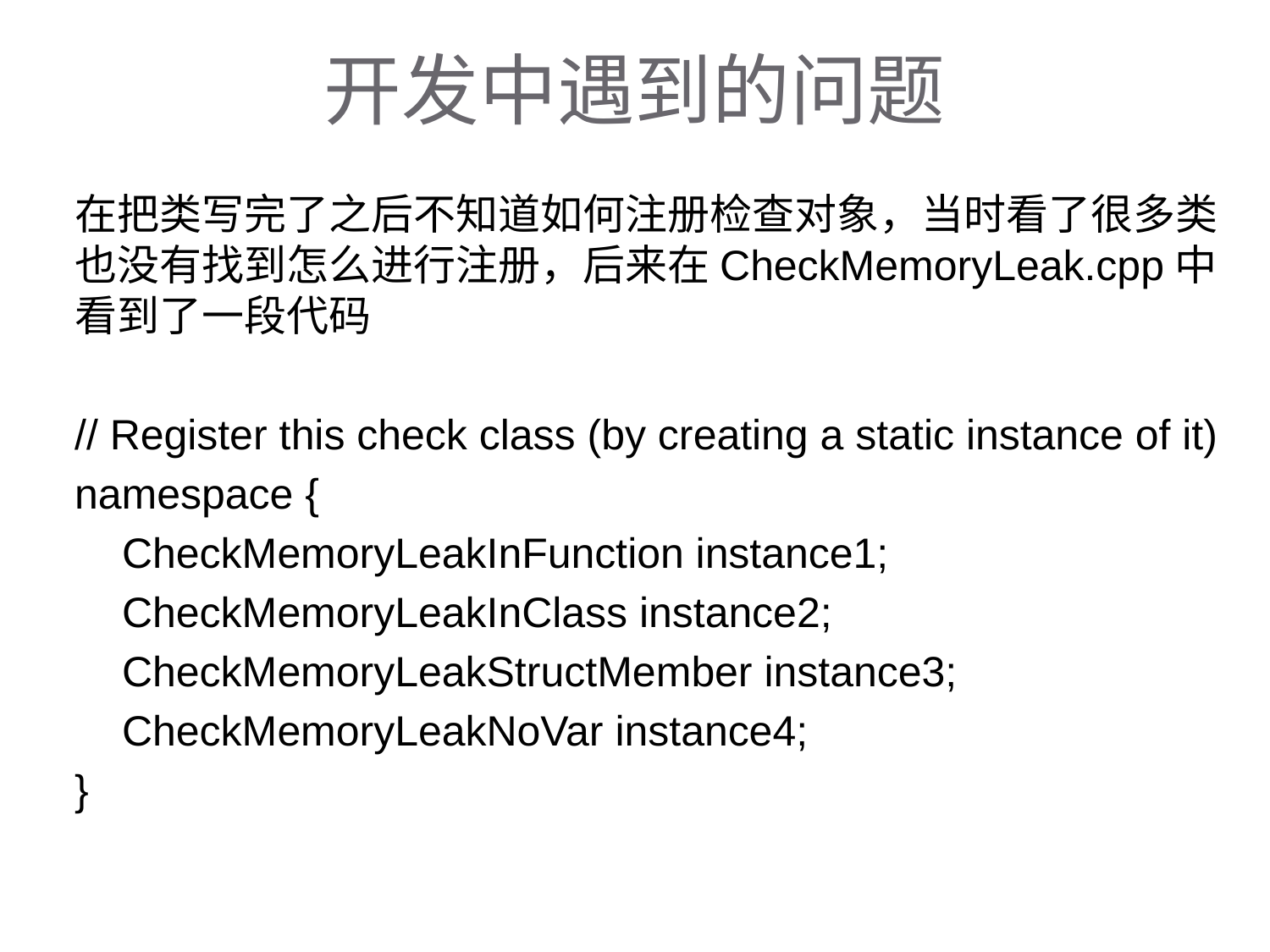

# 开发中遇到的问题
在把类写完了之后不知道如何注册检查对象，当时看了很多类也没有找到怎么进行注册，后来在CheckMemoryLeak.cpp中看到了一段代码

// Register this check class (by creating a static instance of it)
namespace {
    CheckMemoryLeakInFunction instance1;
    CheckMemoryLeakInClass instance2;
    CheckMemoryLeakStructMember instance3;
    CheckMemoryLeakNoVar instance4;
}